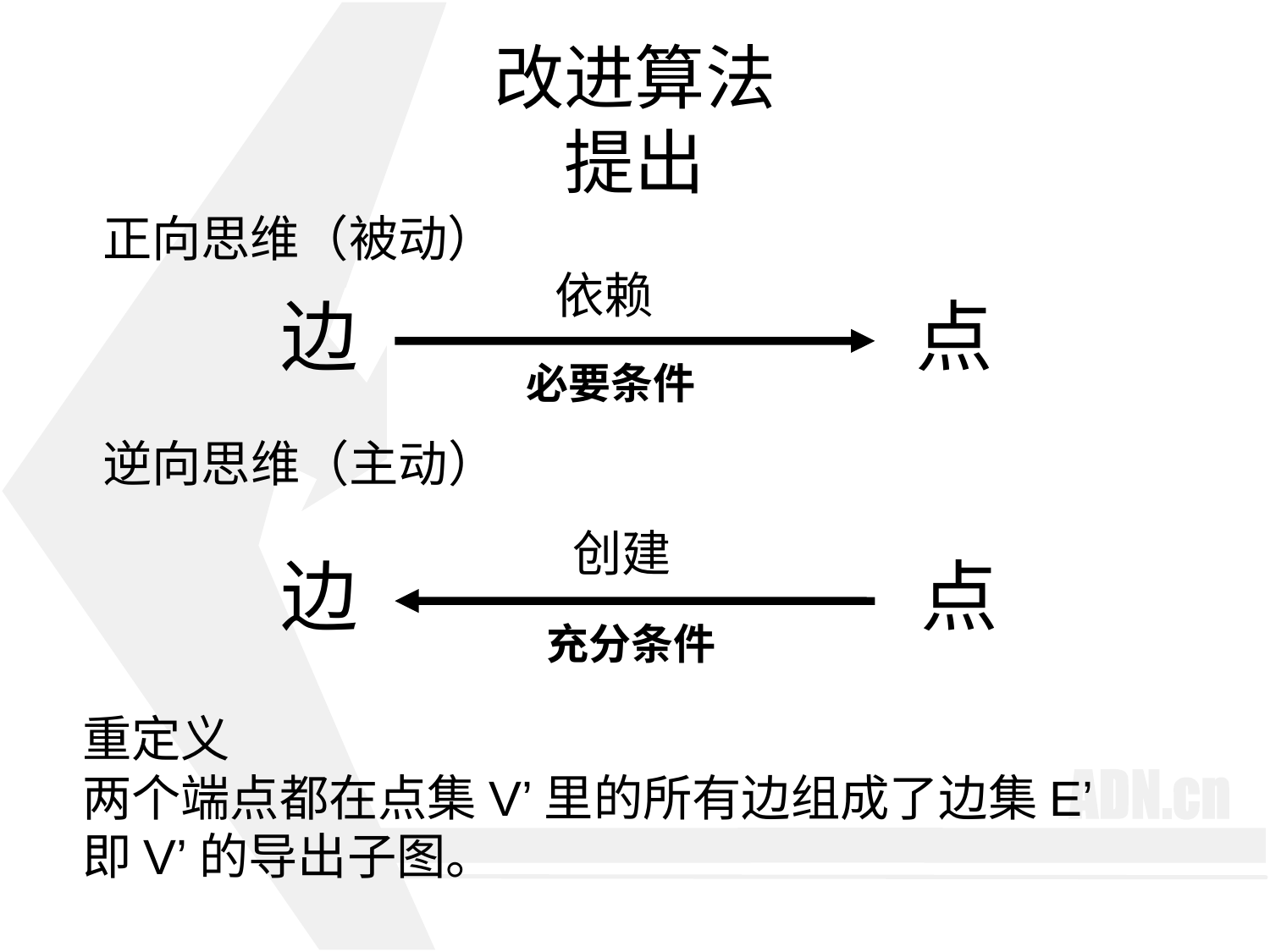

# 改进算法 提出
正向思维（被动）
依赖
边
点

必要条件
逆向思维（主动）
创建
边
点

充分条件
重定义
两个端点都在点集V’里的所有边组成了边集E’
即V’的导出子图。